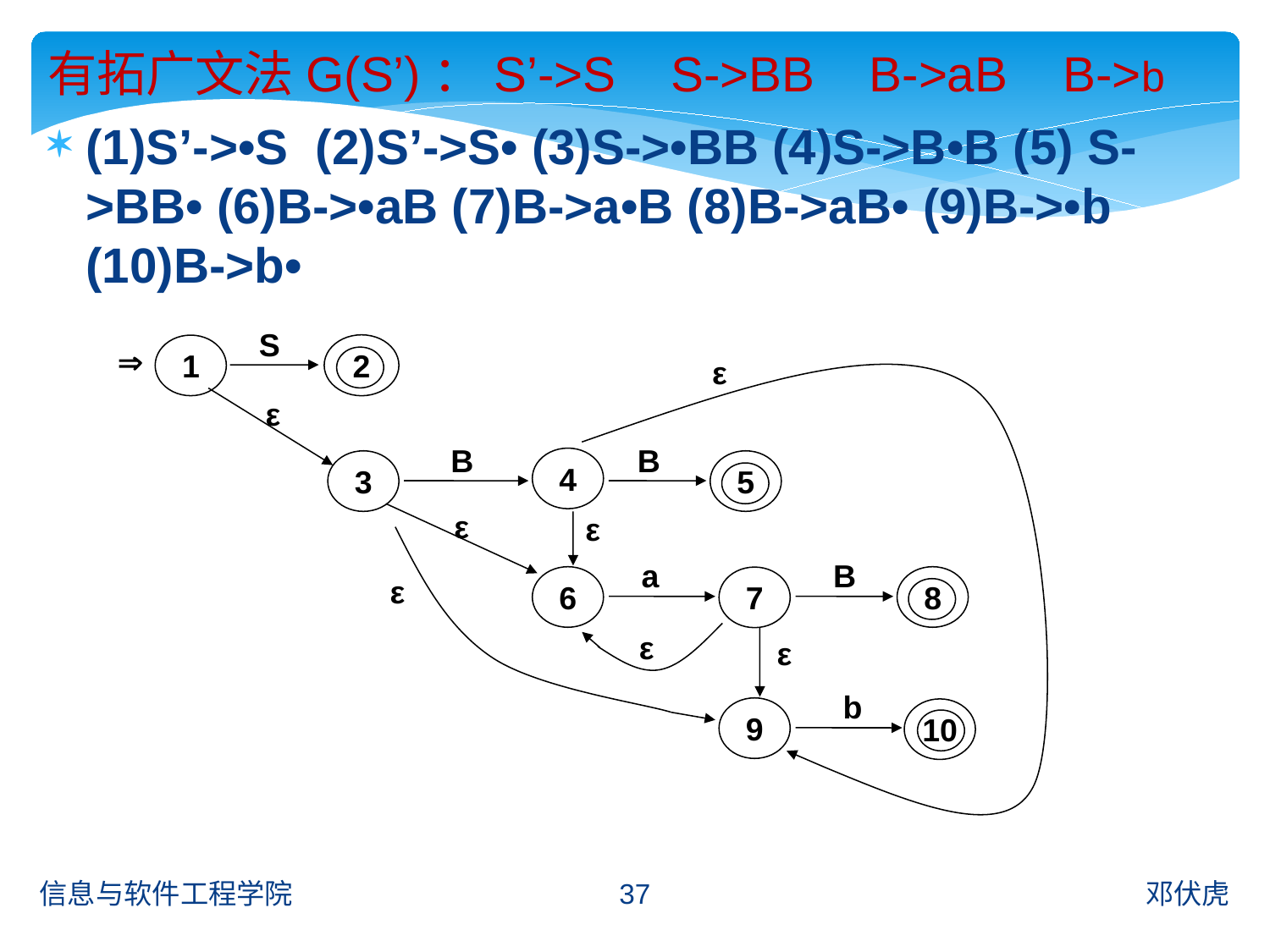

有拓广文法G(S’)：S’->S    S->BB    B->aB    B->b
(1)S’->•S  (2)S’->S• (3)S->•BB (4)S->B•B (5) S->BB• (6)B->•aB (7)B->a•B (8)B->aB• (9)B->•b (10)B->b•
S

ε

⇒
2
1

ε
B
B
4
3
5

ε
ε

a
B
ε
6
8
7

ε

ε
b
9
10

37
信息与软件工程学院
邓伏虎